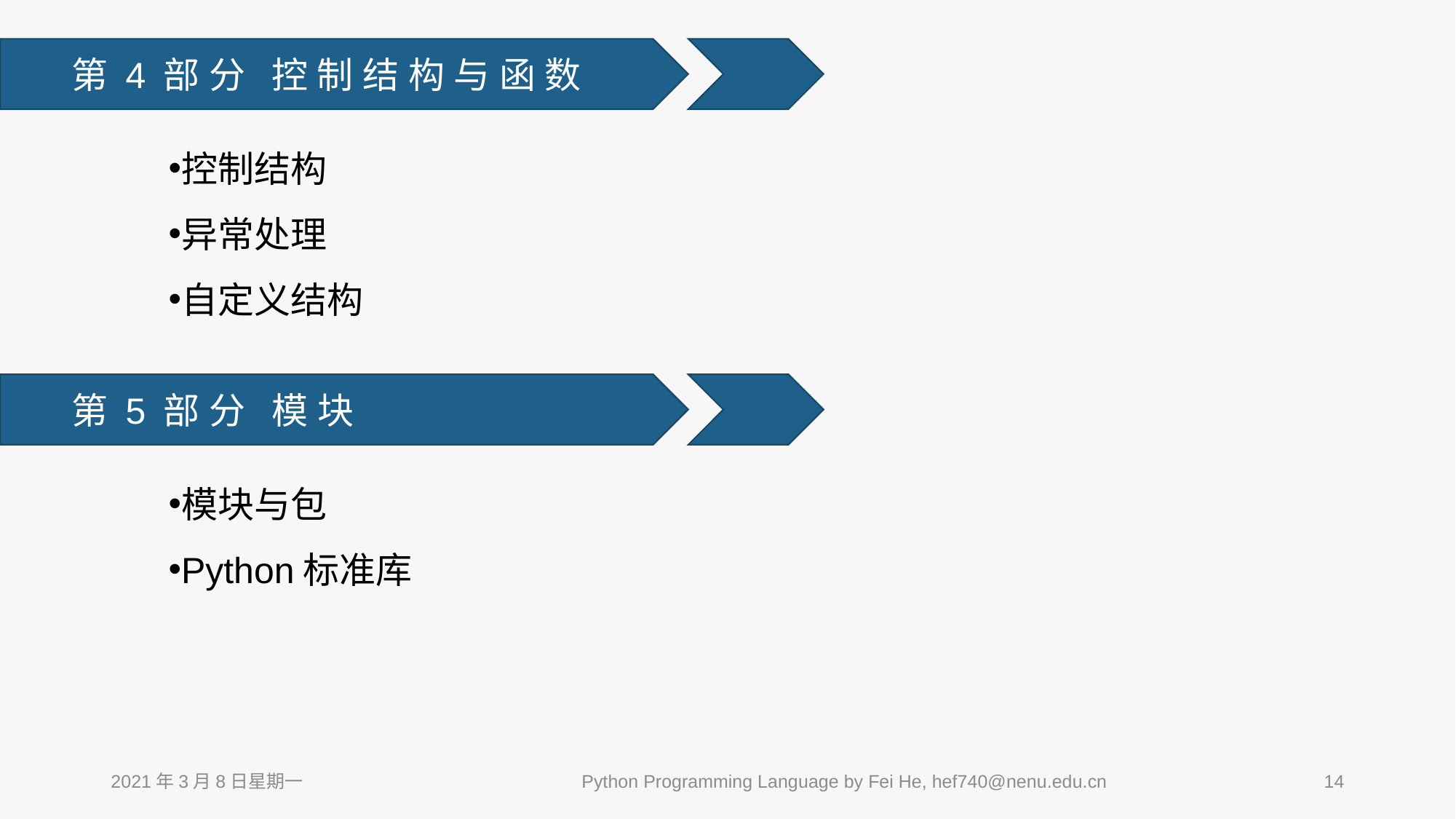

第4部分 控制结构与函数

控制结构
异常处理
自定义结构
   第5部分 模块

模块与包
Python标准库
2021年3月8日星期一
Python Programming Language by Fei He, hef740@nenu.edu.cn
14